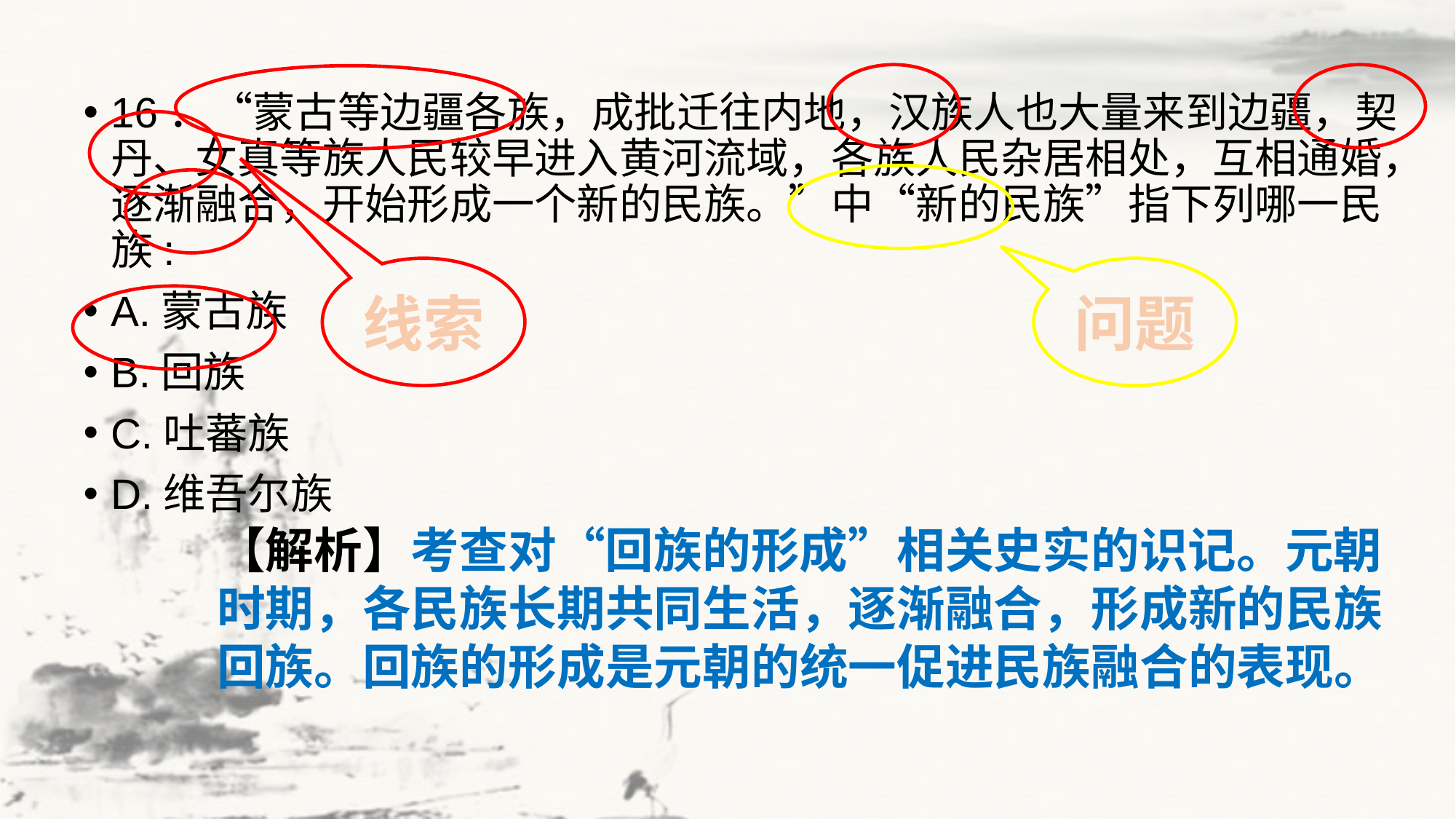

16．“蒙古等边疆各族，成批迁往内地，汉族人也大量来到边疆，契丹、女真等族人民较早进入黄河流域，各族人民杂居相处，互相通婚，逐渐融合，开始形成一个新的民族。”中“新的民族”指下列哪一民族:
A.蒙古族
B.回族
C.吐蕃族
D.维吾尔族

线索
问题

【解析】考查对“回族的形成”相关史实的识记。元朝时期，各民族长期共同生活，逐渐融合，形成新的民族回族。回族的形成是元朝的统一促进民族融合的表现。